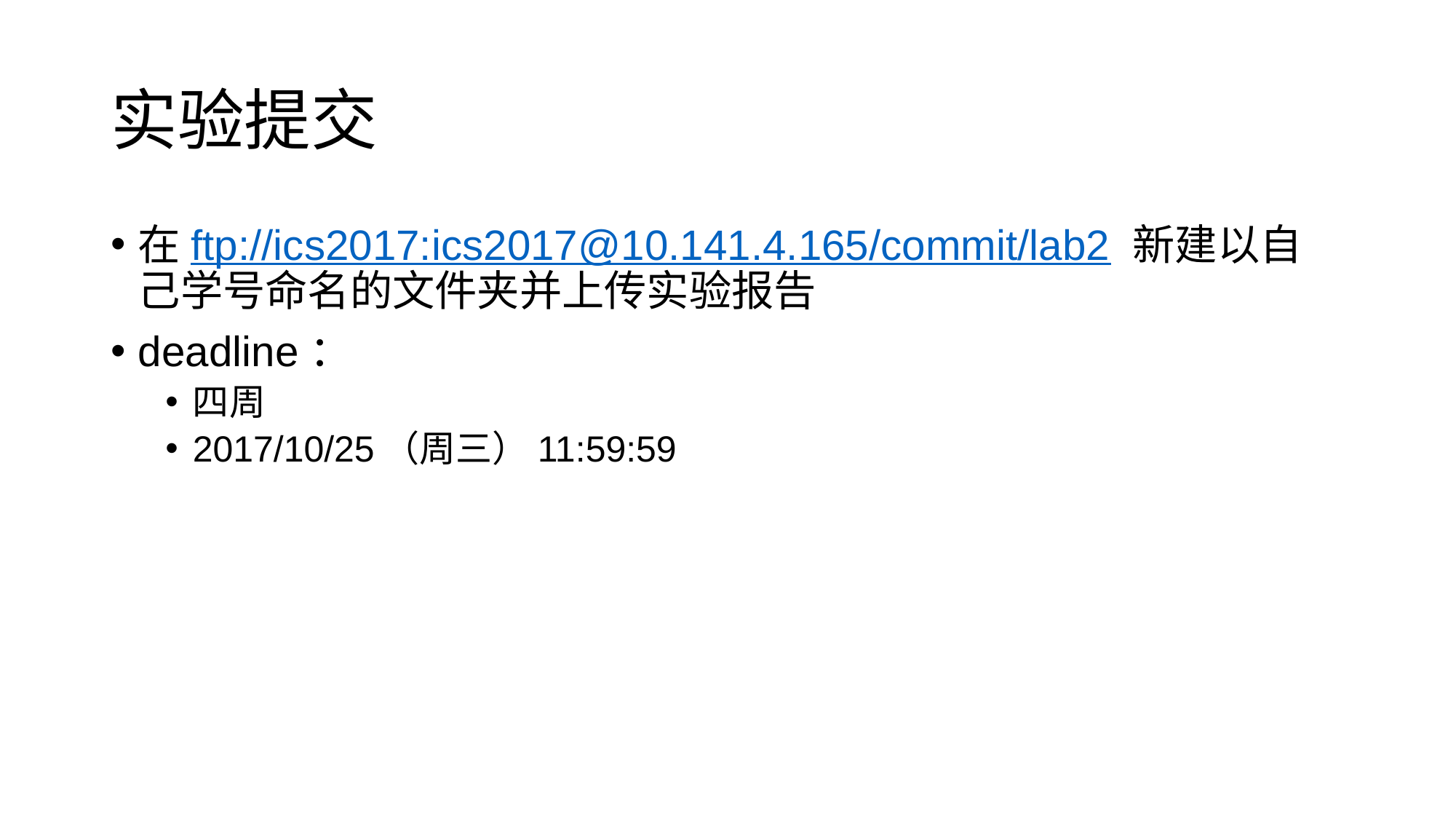

# 实验提交
在ftp://ics2017:ics2017@10.141.4.165/commit/lab2 新建以自己学号命名的文件夹并上传实验报告
deadline：
四周
2017/10/25（周三）11:59:59